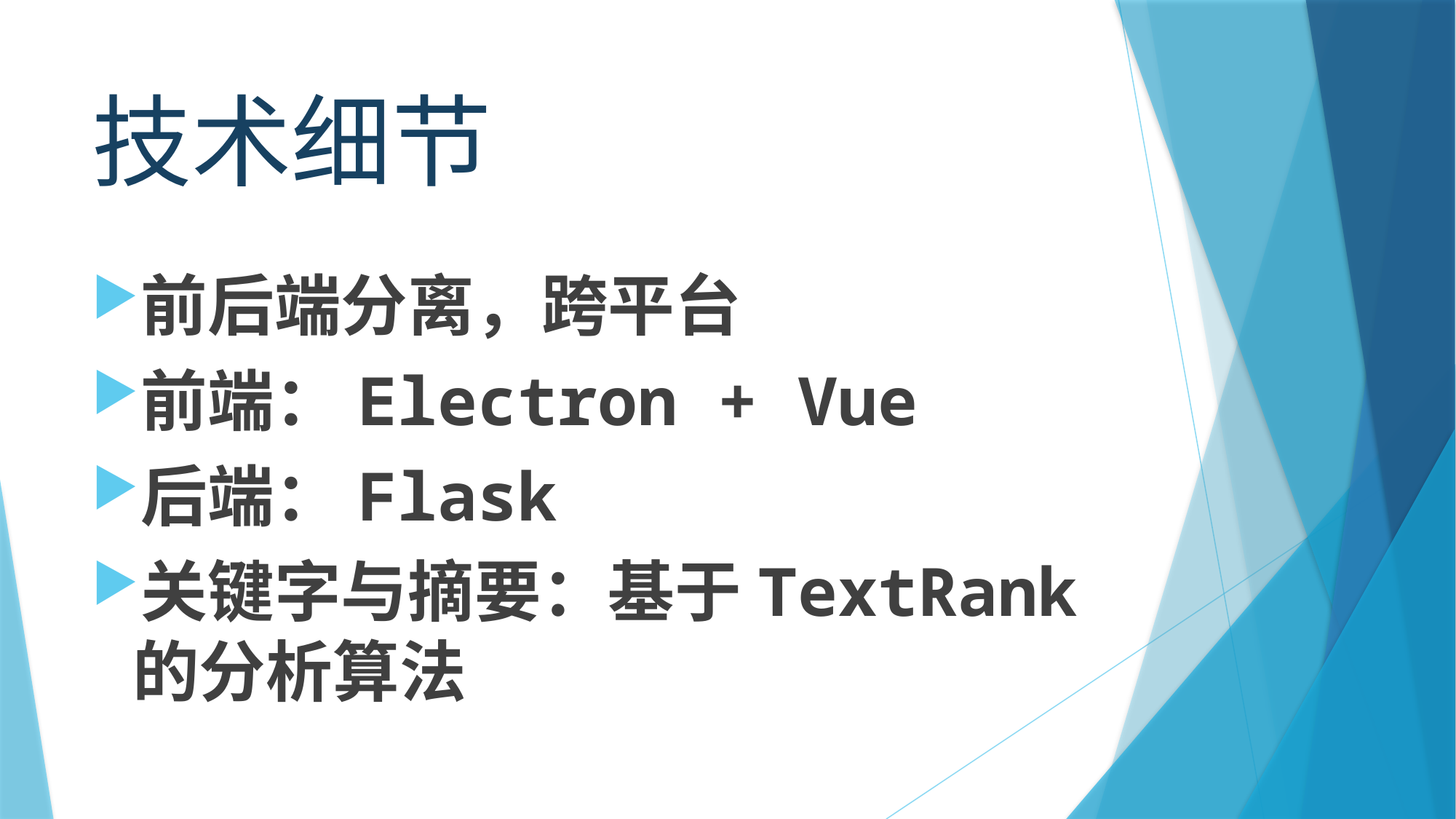

# 技术细节
前后端分离，跨平台
前端：Electron + Vue
后端：Flask
关键字与摘要：基于TextRank的分析算法